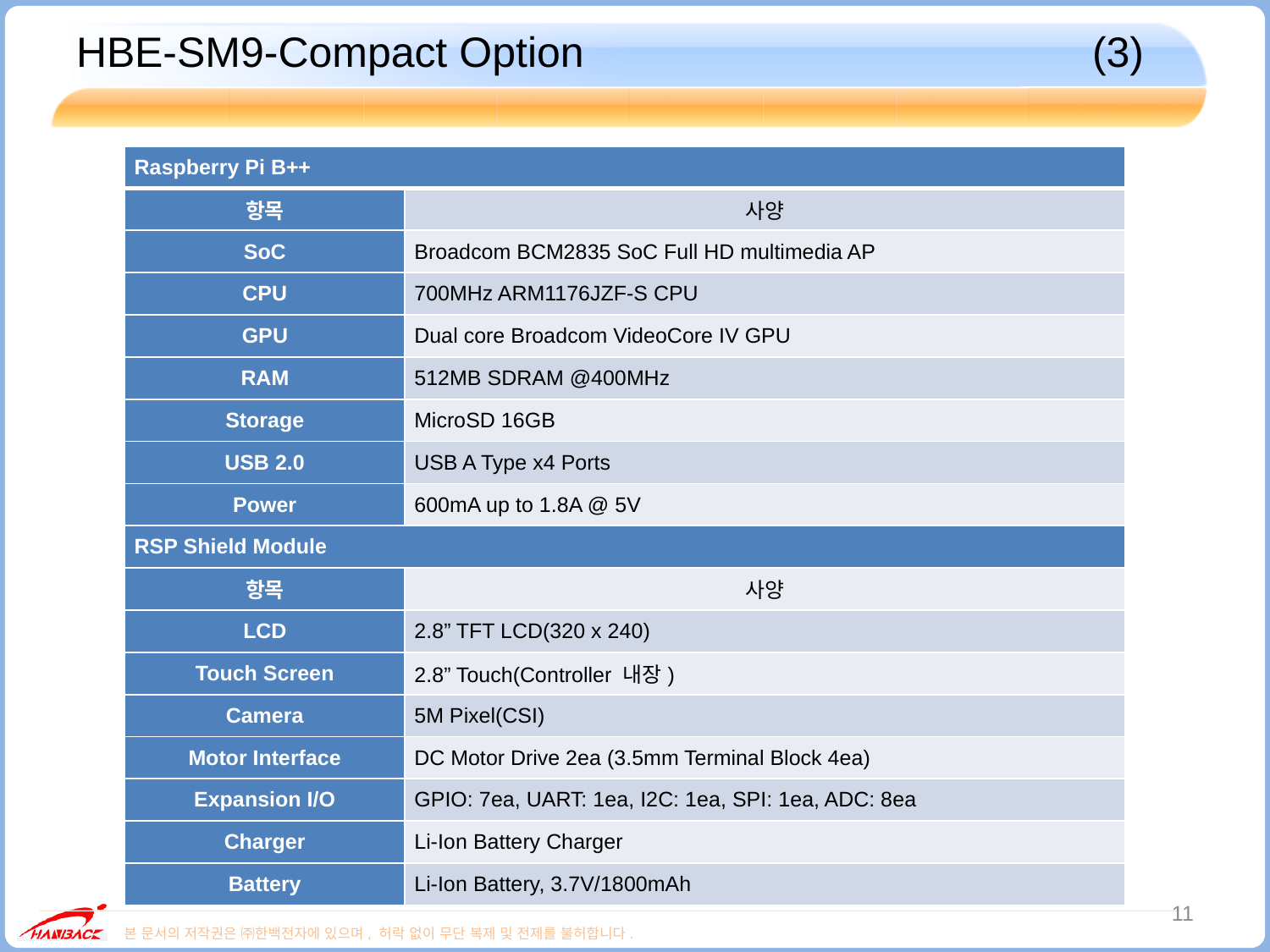

# HBE-SM9-Compact Option				(3)
| Raspberry Pi B++ |  |
| --- | --- |
| 항목 | 사양 |
| SoC | Broadcom BCM2835 SoC Full HD multimedia AP |
| CPU | 700MHz ARM1176JZF-S CPU |
| GPU | Dual core Broadcom VideoCore IV GPU |
| RAM | 512MB SDRAM @400MHz |
| Storage | MicroSD 16GB |
| USB 2.0 | USB A Type x4 Ports |
| Power | 600mA up to 1.8A @ 5V |
| RSP Shield Module |  |
| 항목 | 사양 |
| LCD | 2.8” TFT LCD(320 x 240) |
| Touch Screen | 2.8” Touch(Controller 내장) |
| Camera | 5M Pixel(CSI) |
| Motor Interface | DC Motor Drive 2ea (3.5mm Terminal Block 4ea) |
| Expansion I/O | GPIO: 7ea, UART: 1ea, I2C: 1ea, SPI: 1ea, ADC: 8ea |
| Charger | Li-Ion Battery Charger |
| Battery | Li-Ion Battery, 3.7V/1800mAh |
11